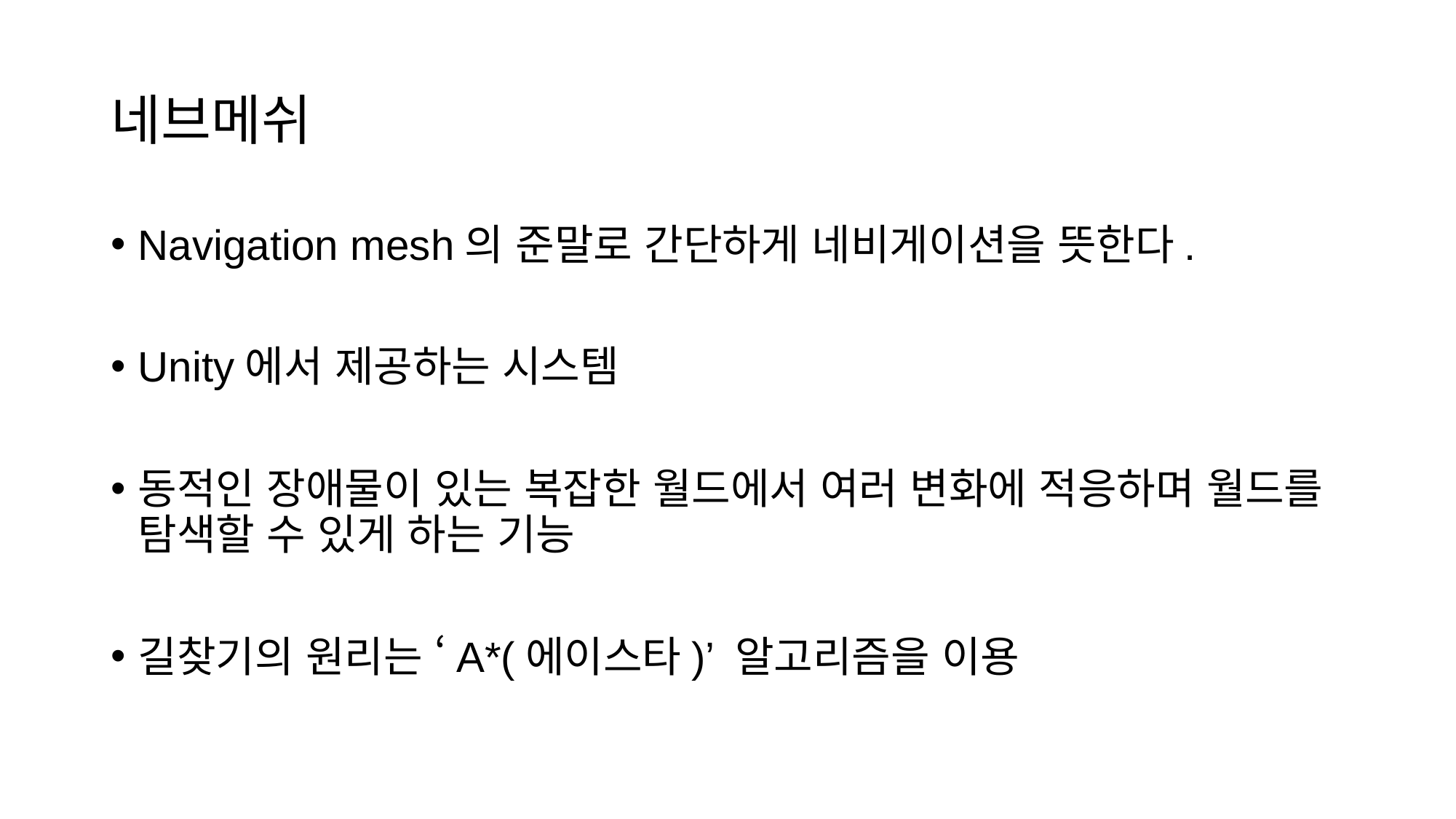

# 네브메쉬
Navigation mesh의 준말로 간단하게 네비게이션을 뜻한다.

Unity에서 제공하는 시스템

동적인 장애물이 있는 복잡한 월드에서 여러 변화에 적응하며 월드를 탐색할 수 있게 하는 기능

길찾기의 원리는 ‘A*(에이스타)’ 알고리즘을 이용